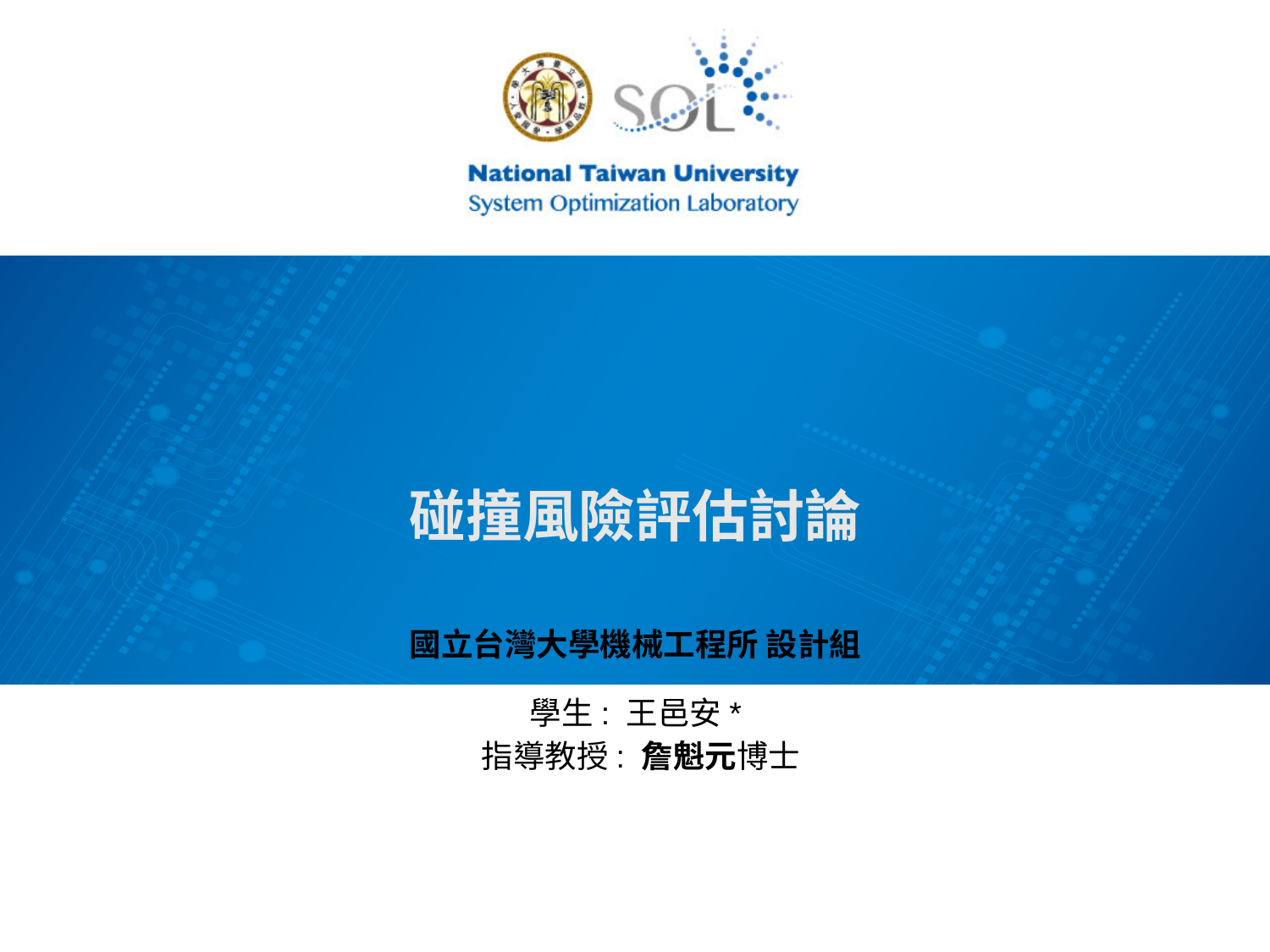

碰撞風險評估討論​
​
國立台灣大學機械工程所 設計組
學生: 王邑安*
​指導教授: 詹魁元博士